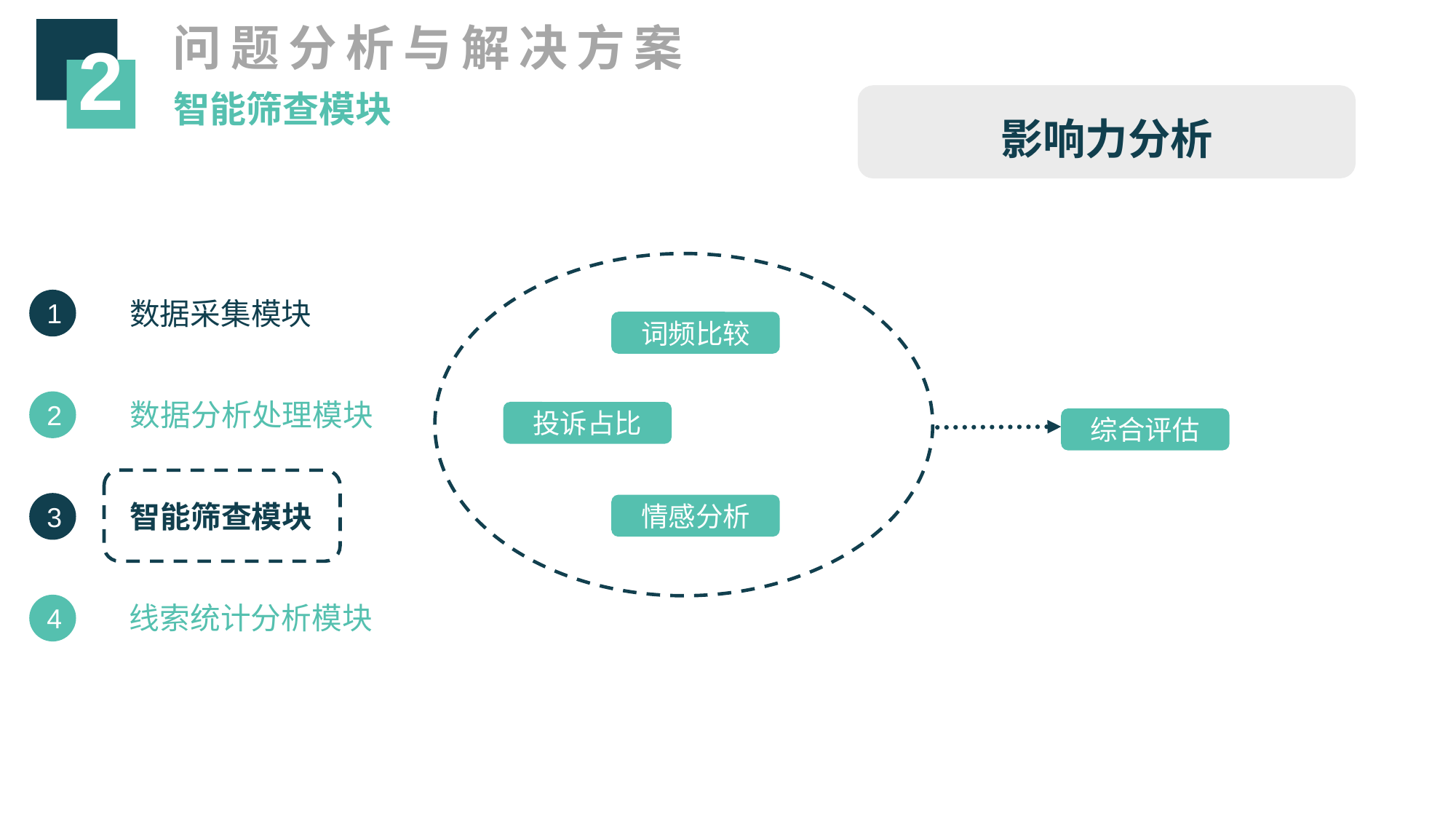

问题分析与解决方案

2
智能筛查模块

影响力分析

数据采集模块
1
词频比较
数据分析处理模块
2
投诉占比
综合评估

智能筛查模块
3
情感分析
线索统计分析模块
4